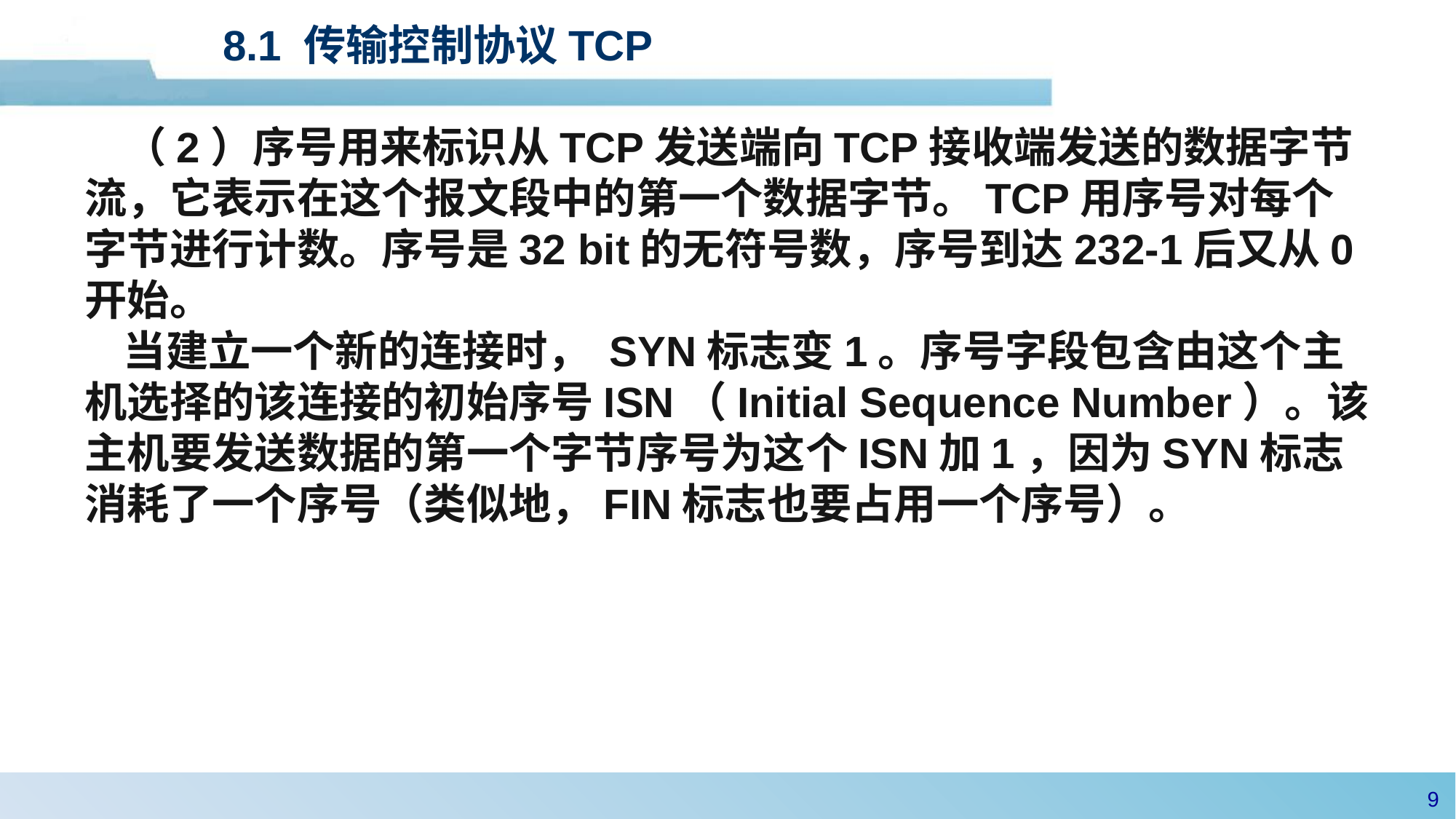

# 8.1 传输控制协议TCP
   （2）序号用来标识从TCP发送端向TCP接收端发送的数据字节流，它表示在这个报文段中的第一个数据字节。TCP用序号对每个字节进行计数。序号是32 bit的无符号数，序号到达232-1后又从0开始。
    当建立一个新的连接时， SYN标志变1。序号字段包含由这个主机选择的该连接的初始序号ISN（Initial Sequence Number）。该主机要发送数据的第一个字节序号为这个ISN加1，因为SYN标志消耗了一个序号（类似地，FIN标志也要占用一个序号）。
9